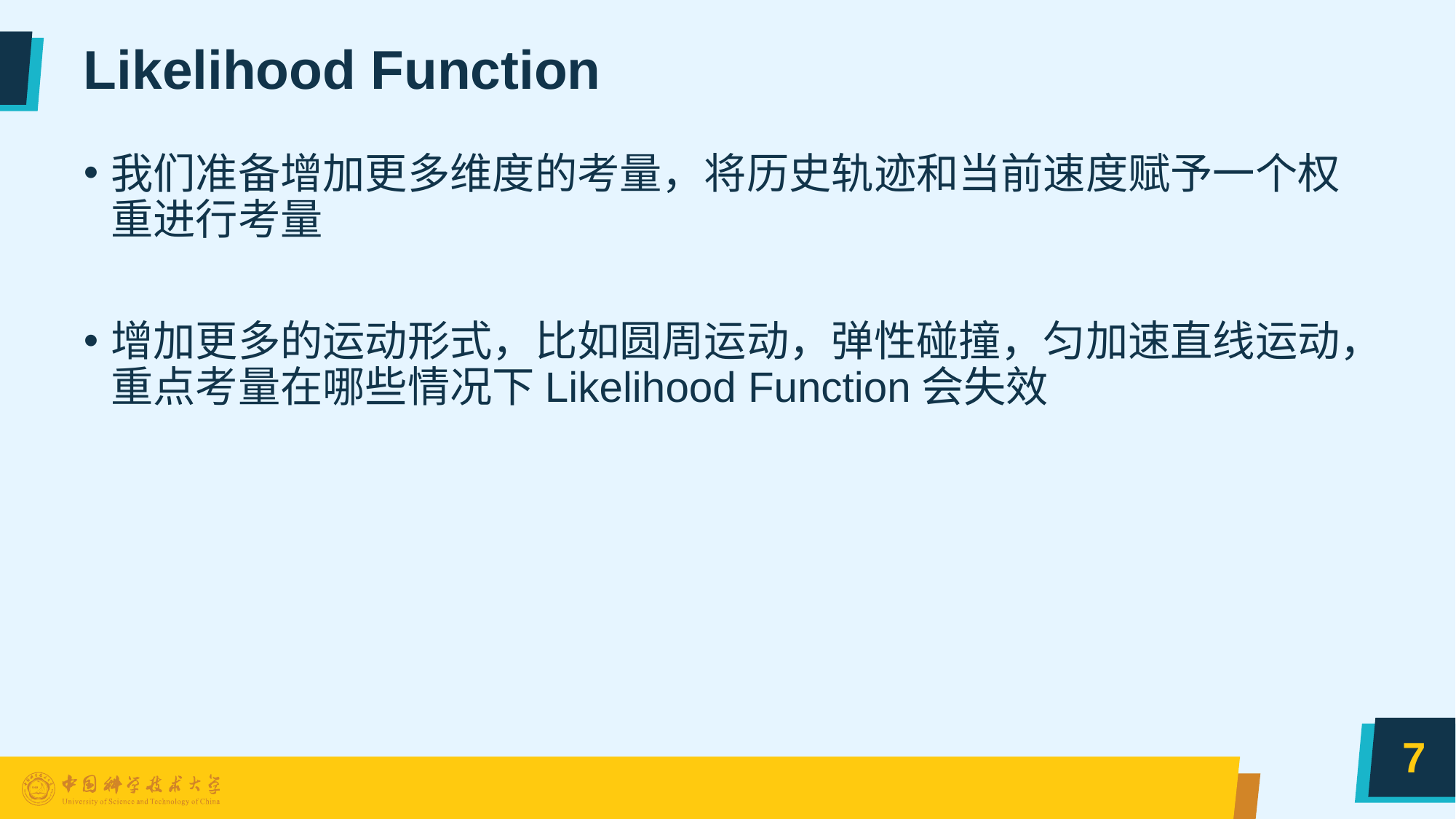

# Likelihood Function
我们准备增加更多维度的考量，将历史轨迹和当前速度赋予一个权重进行考量

增加更多的运动形式，比如圆周运动，弹性碰撞，匀加速直线运动，重点考量在哪些情况下Likelihood Function会失效
7